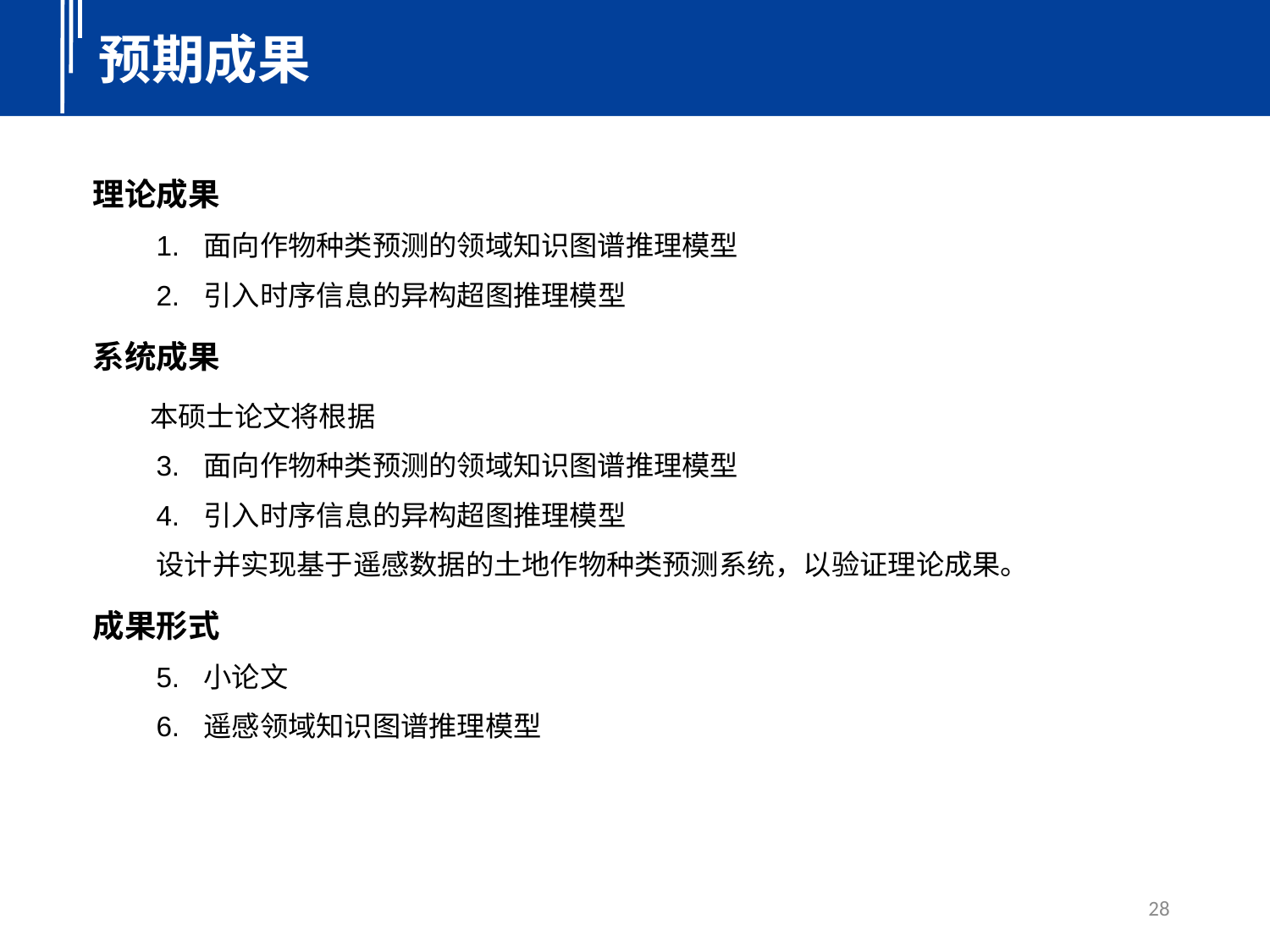

预期成果
理论成果
面向作物种类预测的领域知识图谱推理模型
引入时序信息的异构超图推理模型
系统成果
        本硕士论文将根据
面向作物种类预测的领域知识图谱推理模型
引入时序信息的异构超图推理模型
设计并实现基于遥感数据的土地作物种类预测系统，以验证理论成果。
成果形式
小论文
遥感领域知识图谱推理模型
28